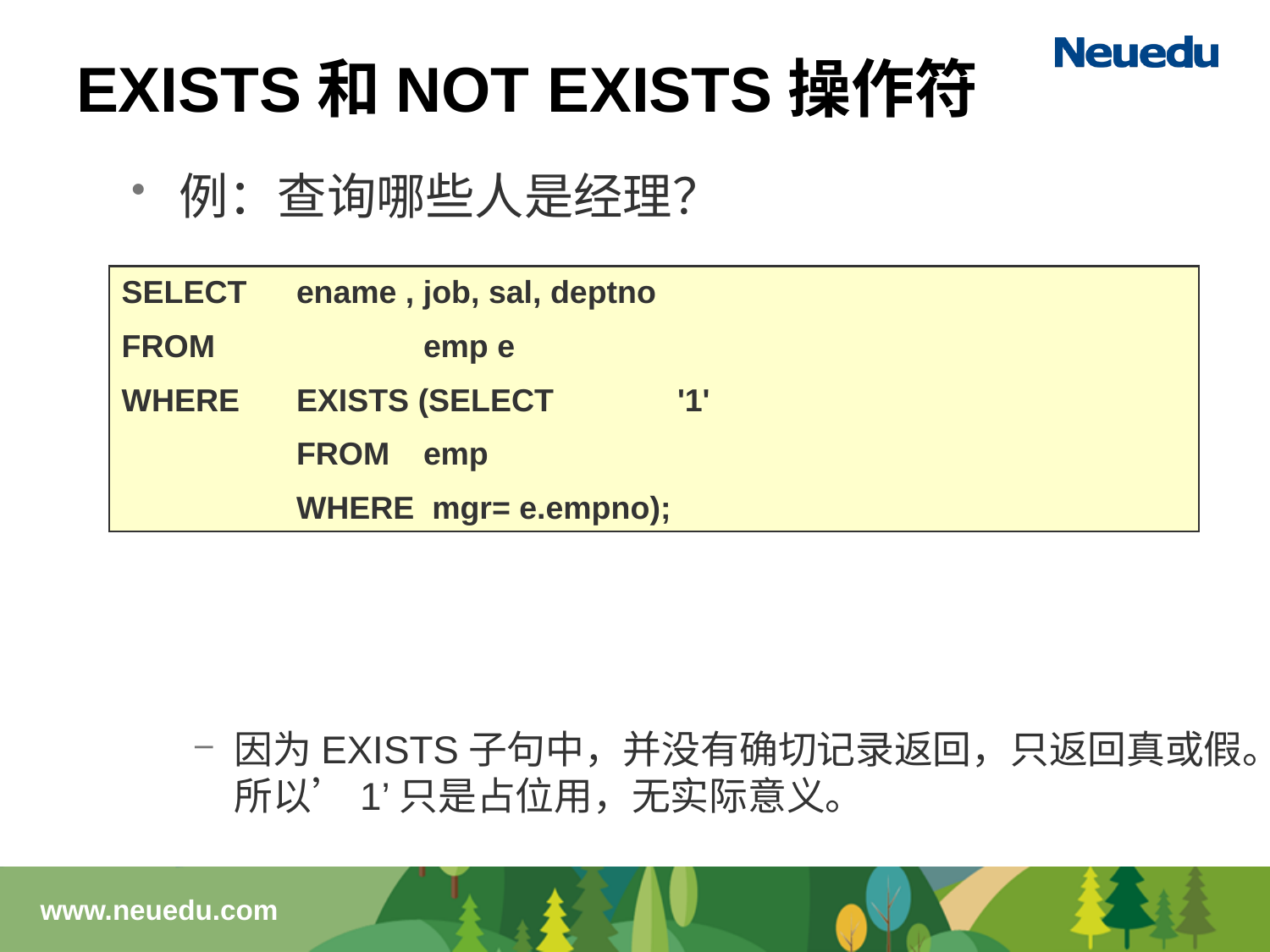

EXISTS和NOT EXISTS操作符
例：查询哪些人是经理？

因为EXISTS子句中，并没有确切记录返回，只返回真或假。所以’1’只是占位用，无实际意义。

SELECT	ename , job, sal, deptno
FROM		emp e
WHERE	EXISTS (SELECT	'1'
                	FROM 	emp
                	WHERE  mgr= e.empno);